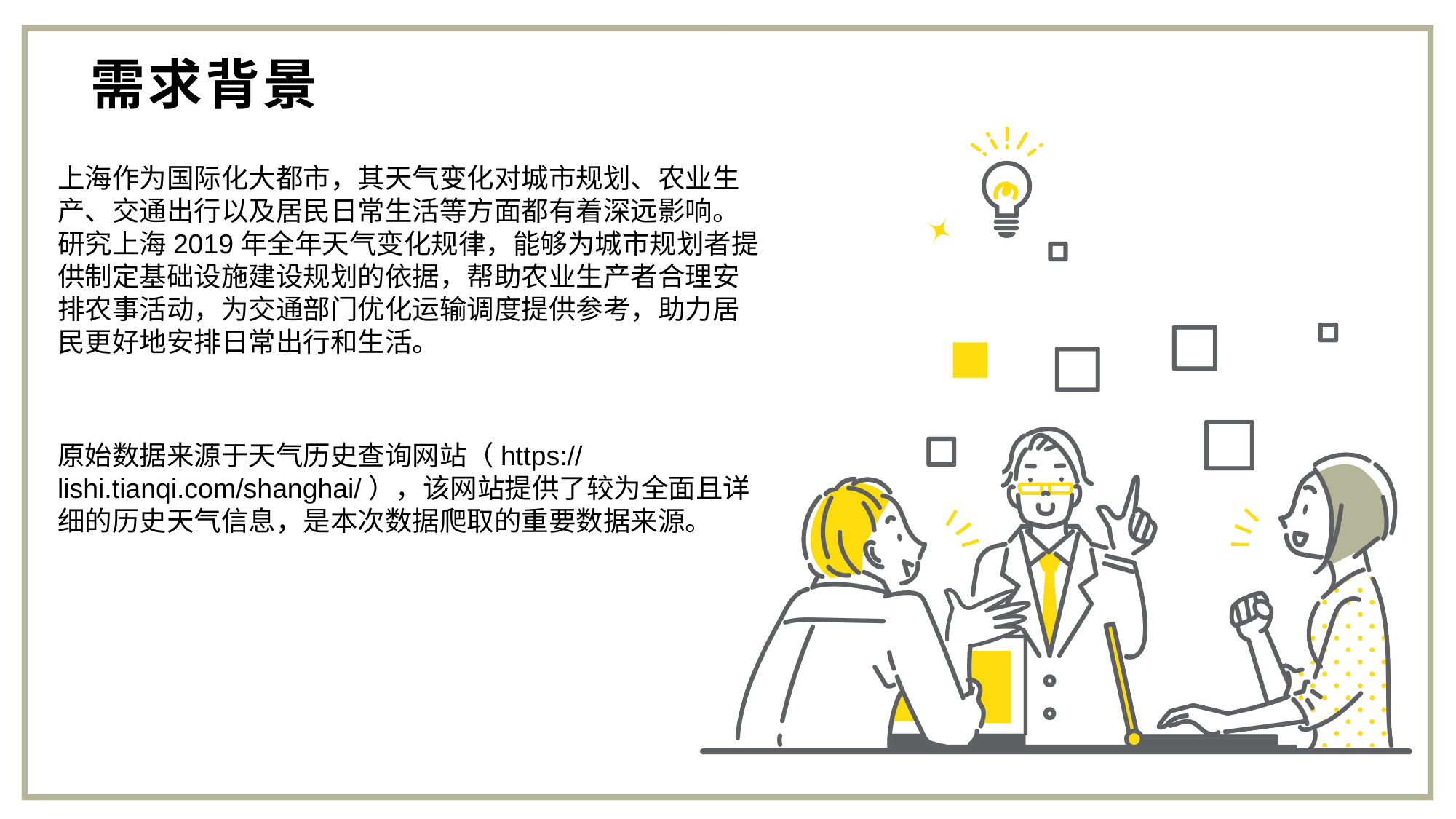

# 需求背景
上海作为国际化大都市，其天气变化对城市规划、农业生产、交通出行以及居民日常生活等方面都有着深远影响。研究上海2019年全年天气变化规律，能够为城市规划者提供制定基础设施建设规划的依据，帮助农业生产者合理安排农事活动，为交通部门优化运输调度提供参考，助力居民更好地安排日常出行和生活。
原始数据来源于天气历史查询网站（https://lishi.tianqi.com/shanghai/），该网站提供了较为全面且详细的历史天气信息，是本次数据爬取的重要数据来源。